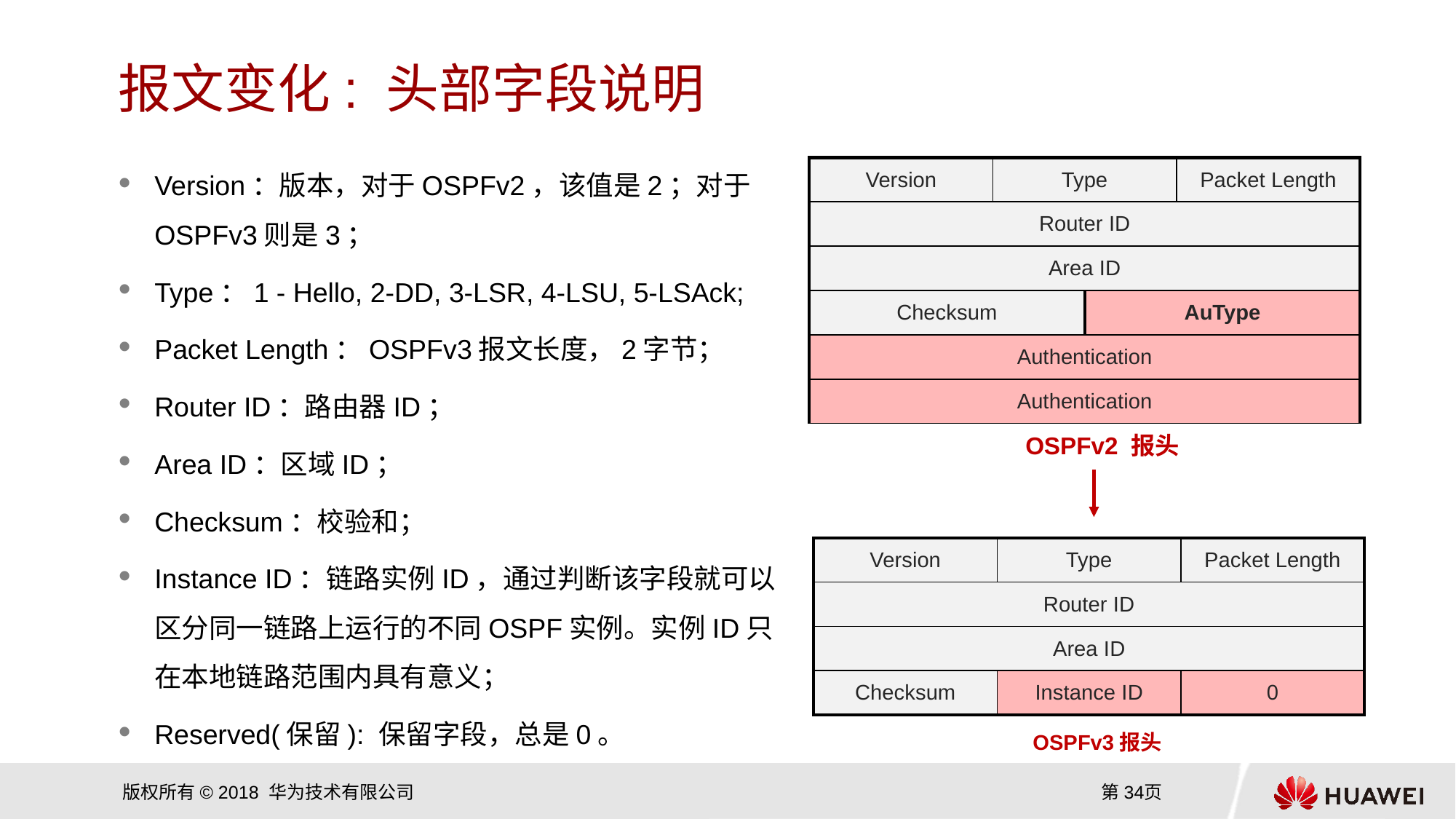

# 报文变化: 头部字段说明
Version：版本，对于OSPFv2，该值是2；对于OSPFv3则是3；
Type：1 - Hello, 2-DD, 3-LSR, 4-LSU, 5-LSAck;
Packet Length：OSPFv3报文长度，2字节；
Router ID：路由器ID；
Area ID：区域ID；
Checksum：校验和；
Instance ID：链路实例ID，通过判断该字段就可以区分同一链路上运行的不同OSPF实例。实例ID只在本地链路范围内具有意义；
Reserved(保留): 保留字段，总是0。

| Version | Type |  | Packet Length |
| --- | --- | --- | --- |
| Router ID |  |  |  |
| Area ID |  |  |  |
| Checksum |  | AuType |  |
| Authentication |  |  |  |
| Authentication |  |  |  |
OSPFv2 报头
| Version | Type | Packet Length |
| --- | --- | --- |
| Router ID |  |  |
| Area ID |  |  |
| Checksum | Instance ID | 0 |
OSPFv3报头